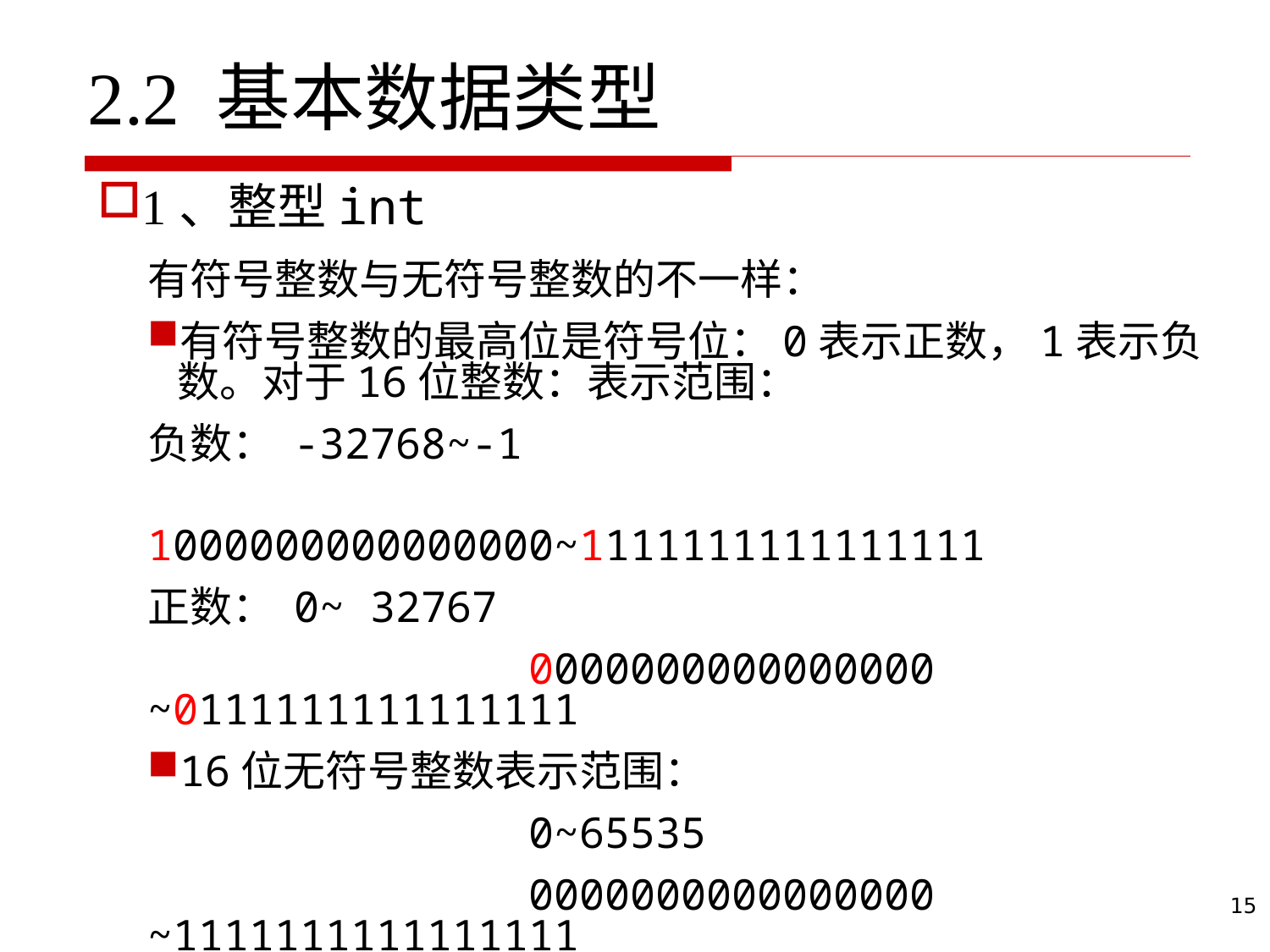

2.2 基本数据类型
1、整型int
有符号整数与无符号整数的不一样：
有符号整数的最高位是符号位：0表示正数，1表示负数。对于16位整数：表示范围：
负数： -32768~-1
               1000000000000000~1111111111111111
正数： 0~ 32767
               0000000000000000 ~0111111111111111
16位无符号整数表示范围：
               0~65535
               0000000000000000 ~1111111111111111
15